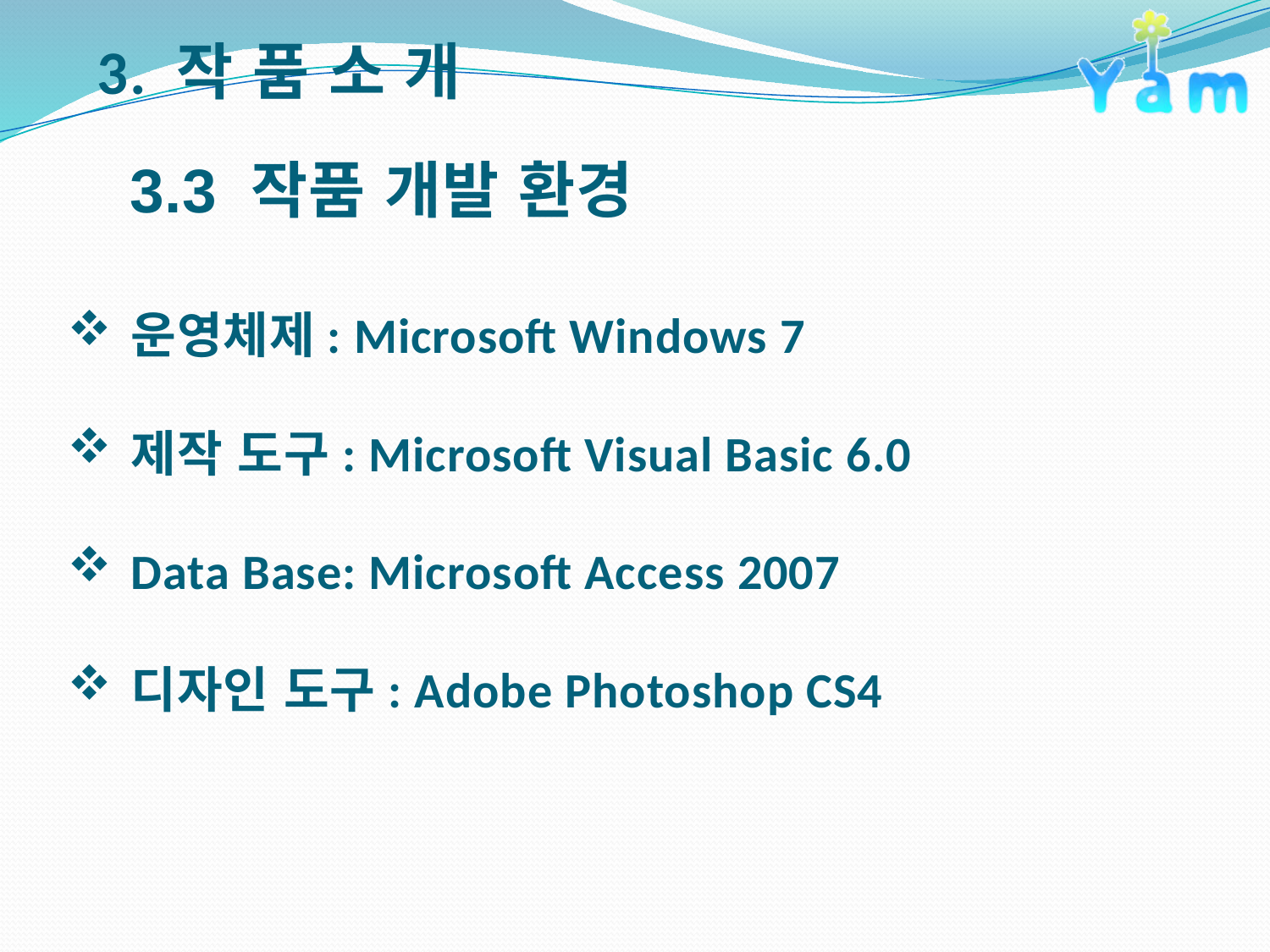

3. 작 품 소 개
3.3 작품 개발 환경
운영체제: Microsoft Windows 7

제작 도구: Microsoft Visual Basic 6.0

Data Base: Microsoft Access 2007

디자인 도구: Adobe Photoshop CS4